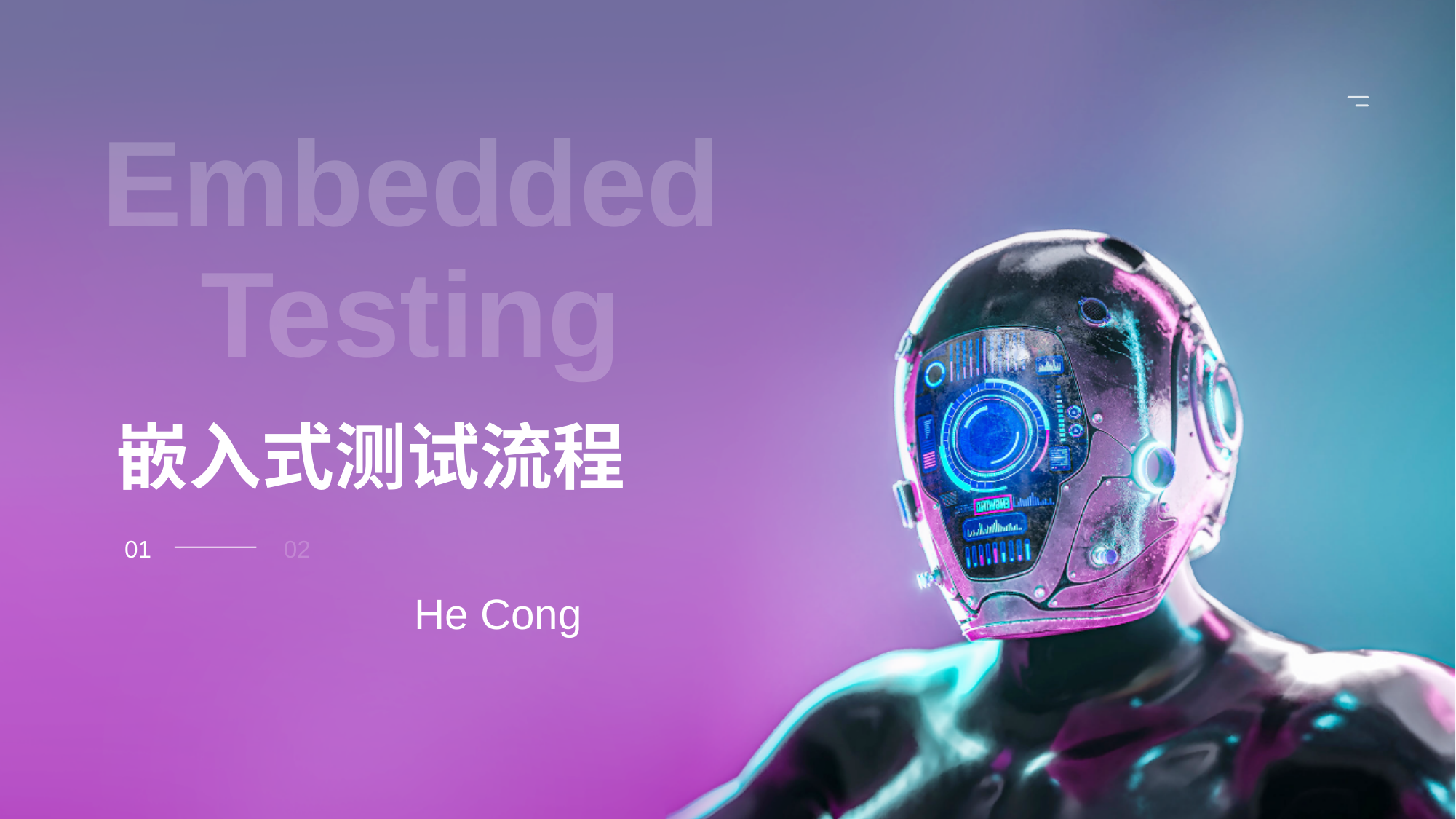

Embedded Testing
# 嵌入式测试流程
01
02
He Cong